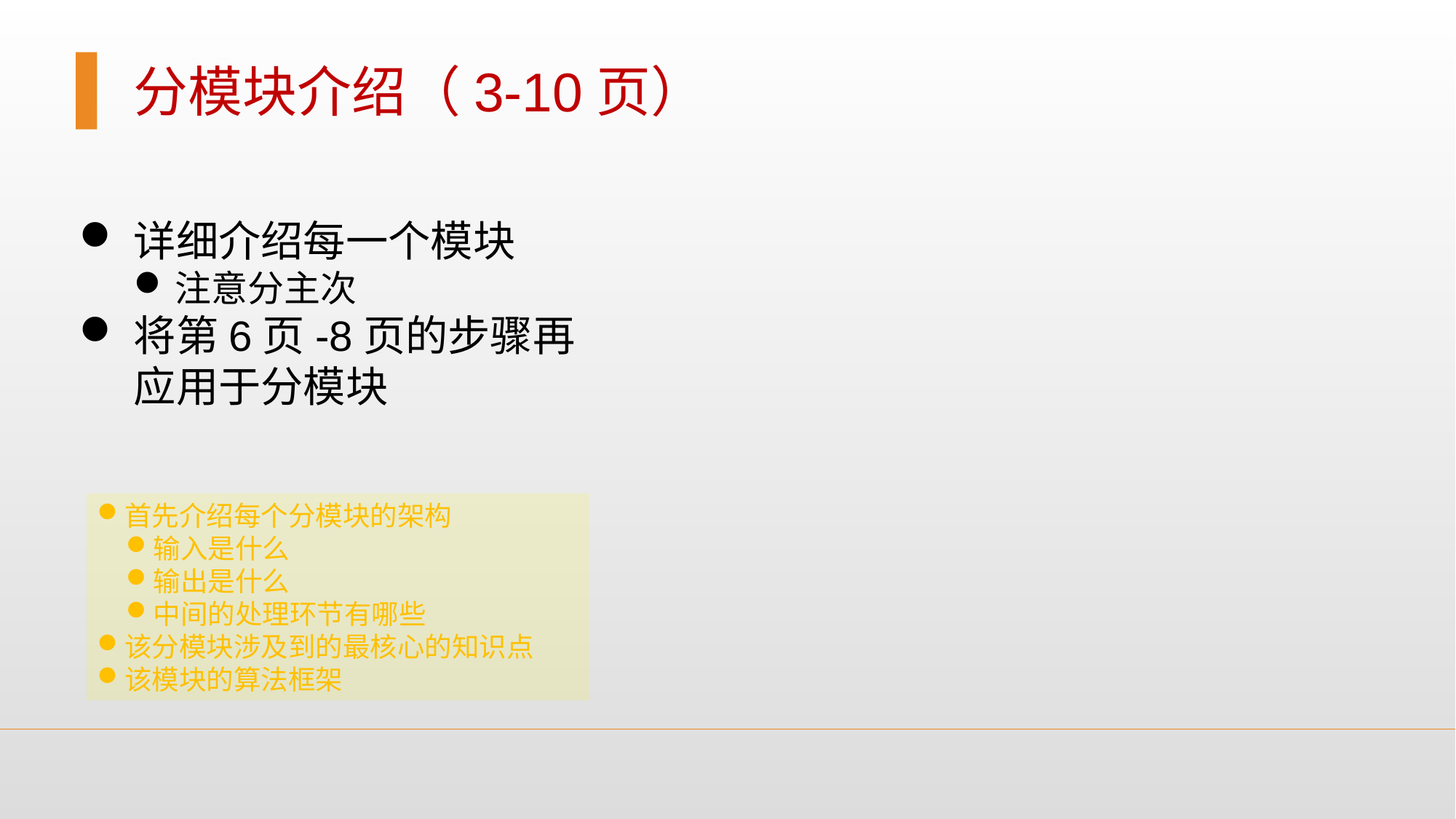

分模块介绍（3-10页）
详细介绍每一个模块
注意分主次
将第6页-8页的步骤再应用于分模块
首先介绍每个分模块的架构
输入是什么
输出是什么
中间的处理环节有哪些
该分模块涉及到的最核心的知识点
该模块的算法框架